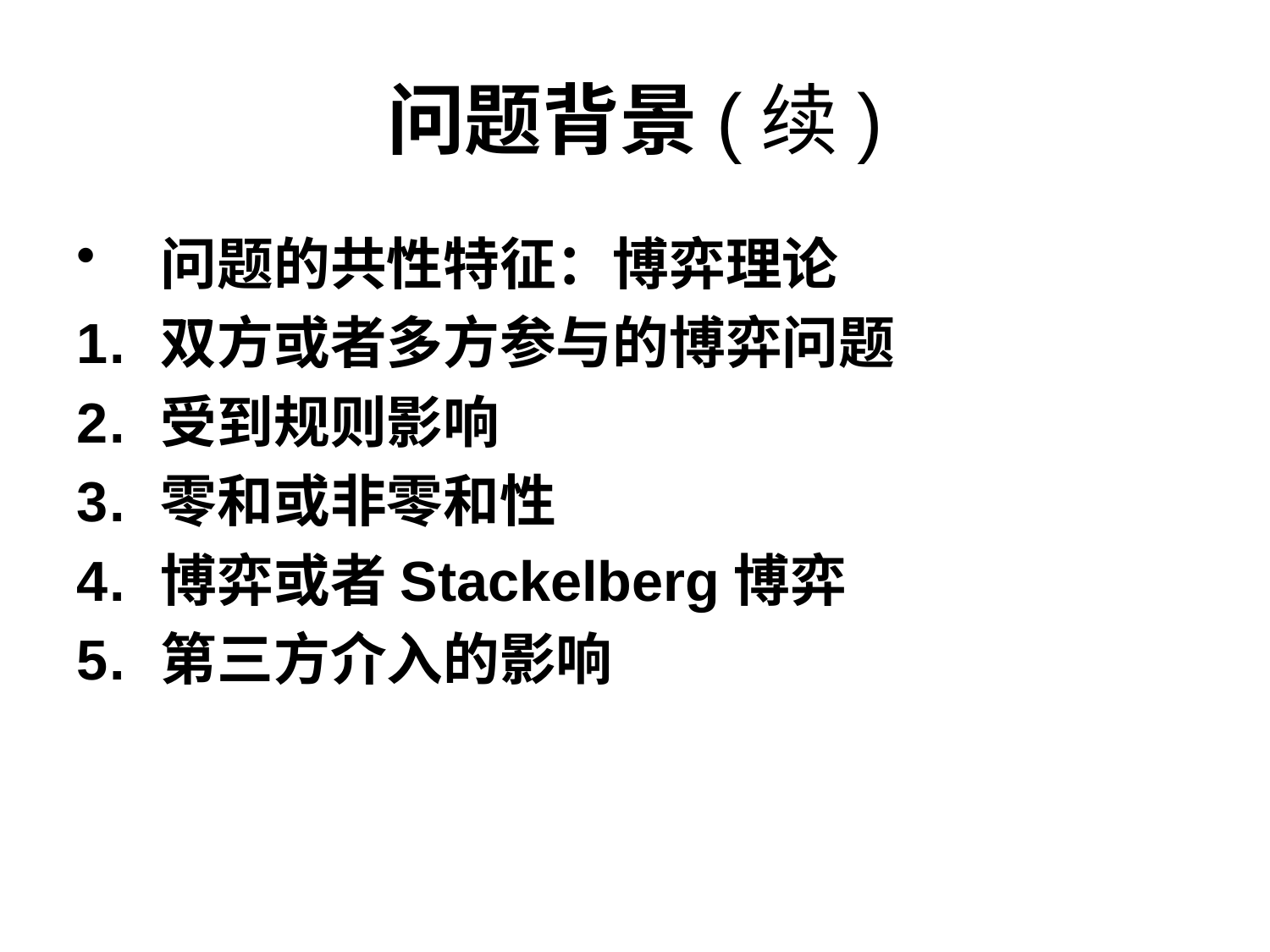

# 问题背景(续)
问题的共性特征：博弈理论
双方或者多方参与的博弈问题
受到规则影响
零和或非零和性
博弈或者Stackelberg博弈
第三方介入的影响